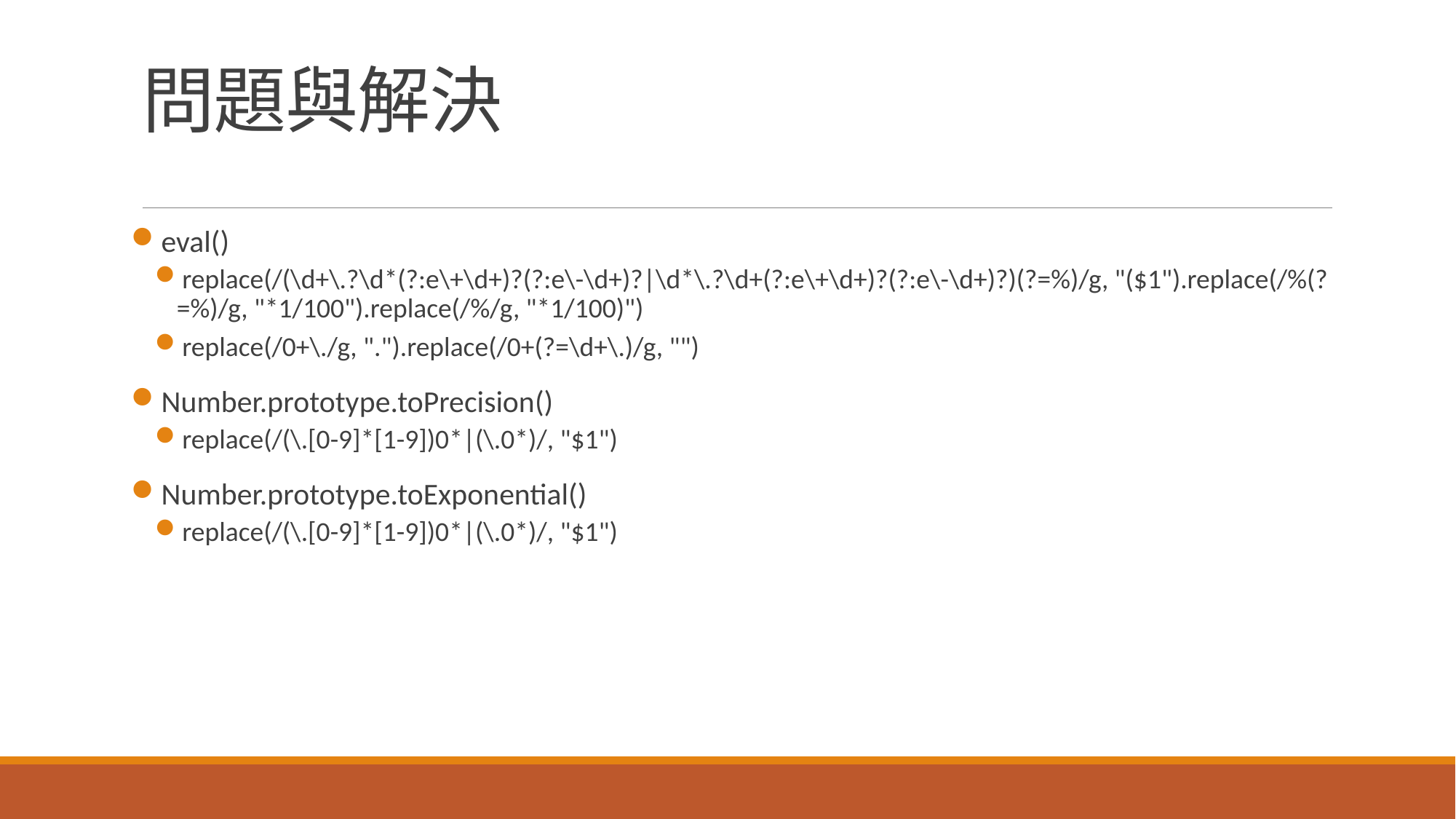

# 問題與解決
eval()
replace(/(\d+\.?\d*(?:e\+\d+)?(?:e\-\d+)?|\d*\.?\d+(?:e\+\d+)?(?:e\-\d+)?)(?=%)/g, "($1").replace(/%(?=%)/g, "*1/100").replace(/%/g, "*1/100)")
replace(/0+\./g, ".").replace(/0+(?=\d+\.)/g, "")
Number.prototype.toPrecision()
replace(/(\.[0-9]*[1-9])0*|(\.0*)/, "$1")
Number.prototype.toExponential()
replace(/(\.[0-9]*[1-9])0*|(\.0*)/, "$1")